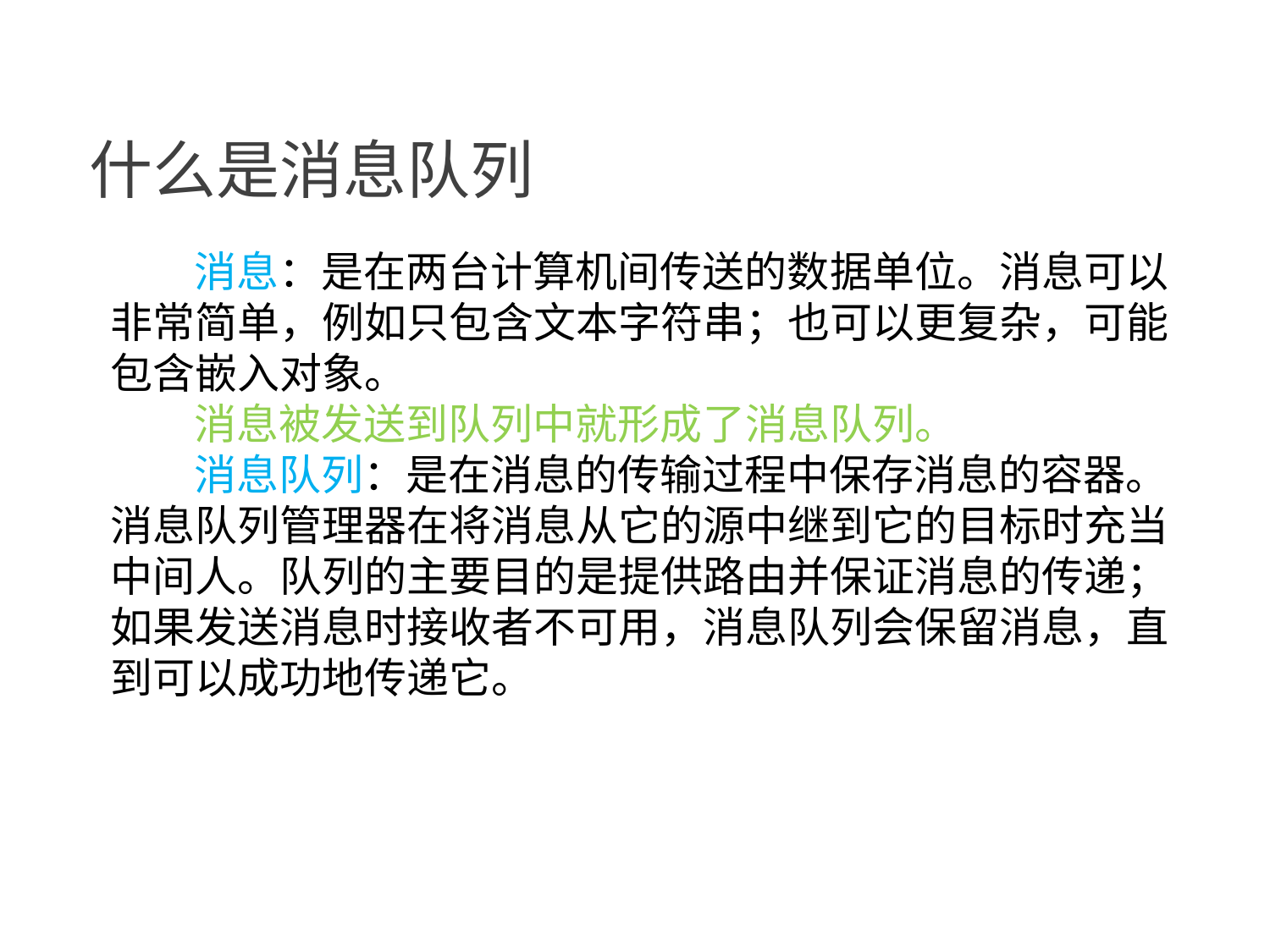

什么是消息队列
消息：是在两台计算机间传送的数据单位。消息可以非常简单，例如只包含文本字符串；也可以更复杂，可能包含嵌入对象。
消息被发送到队列中就形成了消息队列。
消息队列：是在消息的传输过程中保存消息的容器。消息队列管理器在将消息从它的源中继到它的目标时充当中间人。队列的主要目的是提供路由并保证消息的传递；如果发送消息时接收者不可用，消息队列会保留消息，直到可以成功地传递它。